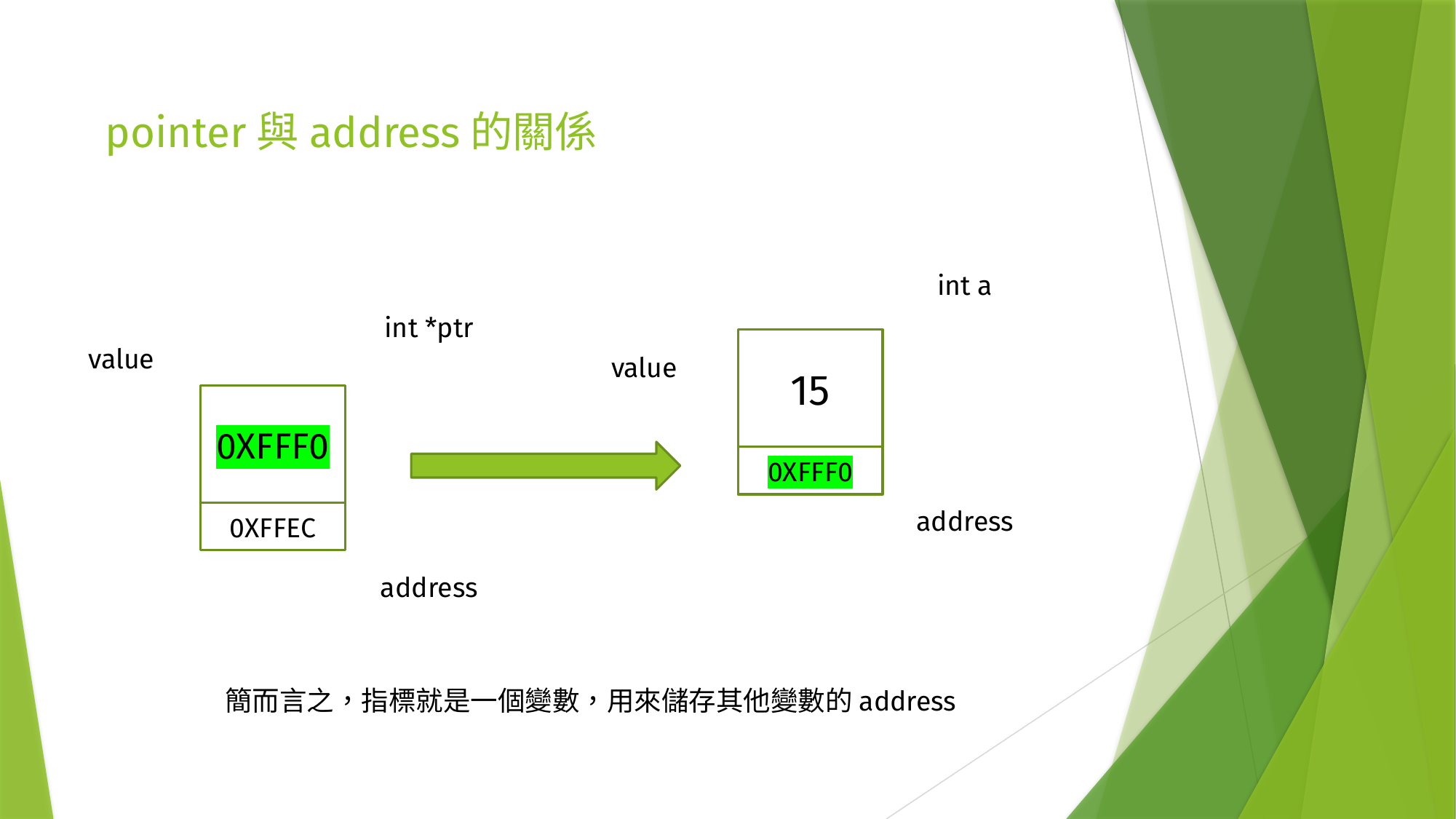

# pointer與address的關係
int a
int *ptr
15
value
value
0XFFF0

0XFFF0
address
0XFFEC
address
簡而言之，指標就是一個變數，用來儲存其他變數的address